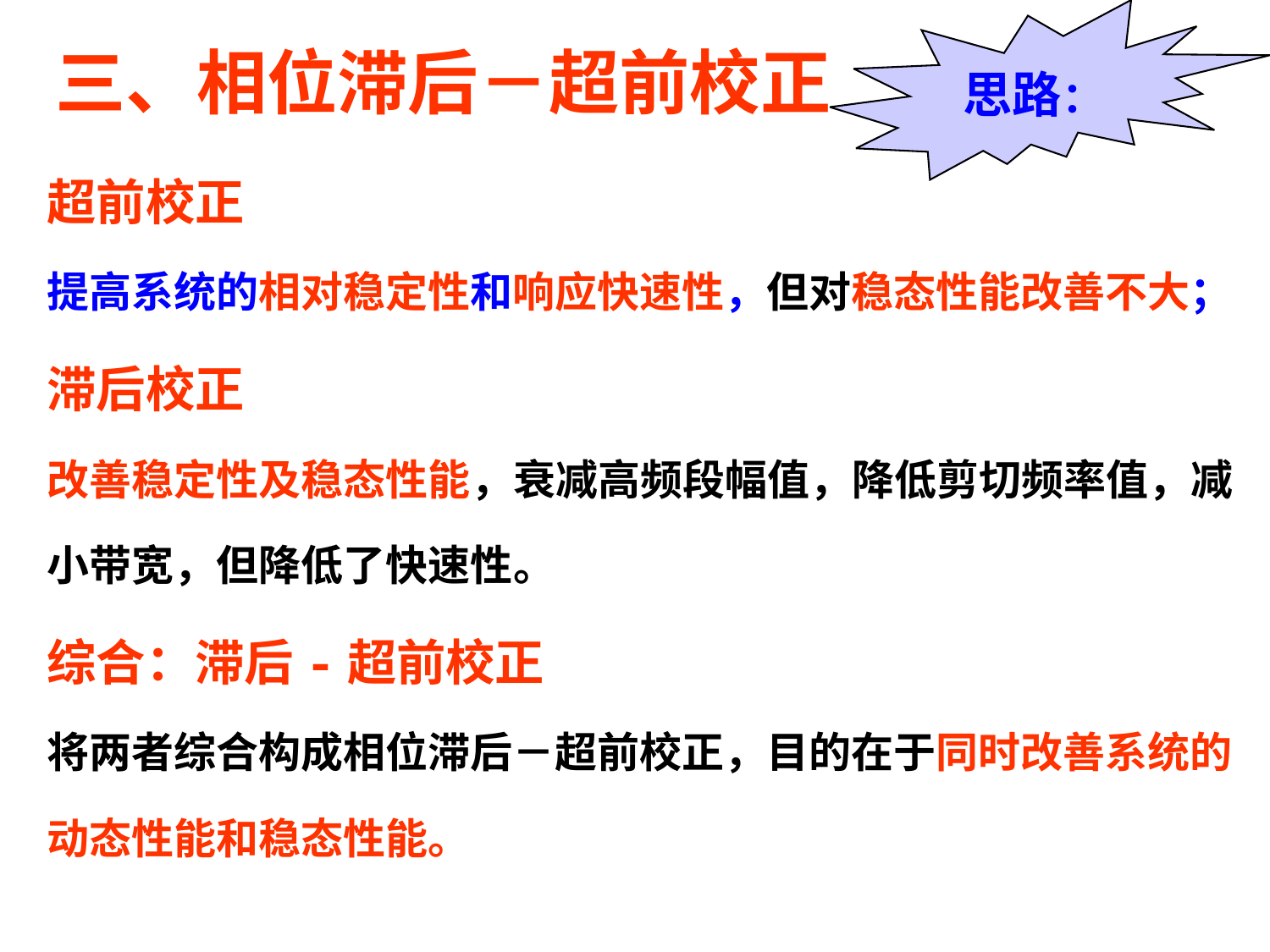

思路：
三、相位滞后－超前校正
超前校正
提高系统的相对稳定性和响应快速性，但对稳态性能改善不大；
滞后校正
改善稳定性及稳态性能，衰减高频段幅值，降低剪切频率值，减小带宽，但降低了快速性。
综合：滞后-超前校正
将两者综合构成相位滞后－超前校正，目的在于同时改善系统的动态性能和稳态性能。